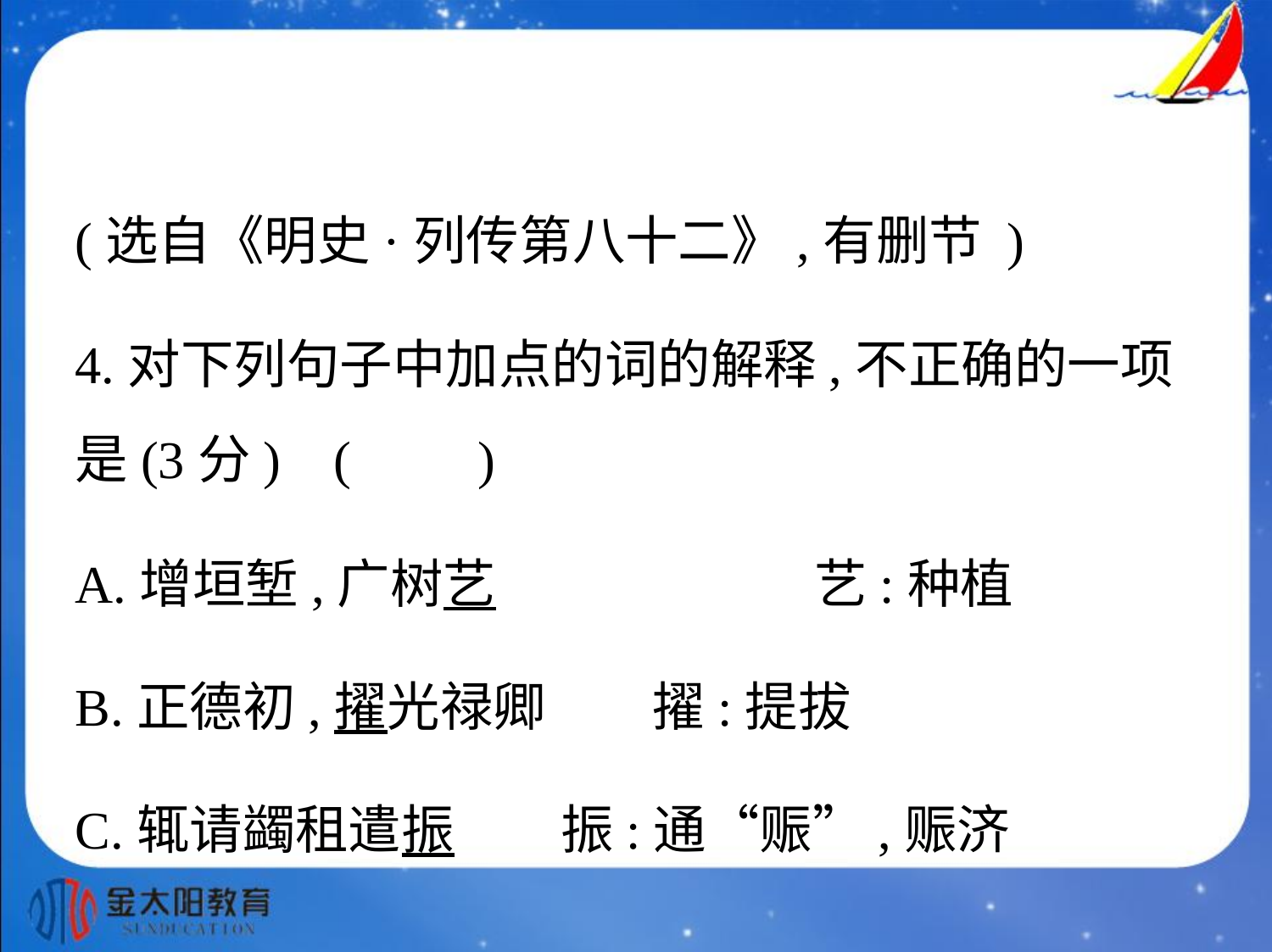

(选自《明史·列传第八十二》,有删节 )
4.对下列句子中加点的词的解释,不正确的一项
是(3分) (　    )
A.增垣堑,广树艺　　　　　　艺:种植
B.正德初,擢光禄卿　　擢:提拔
C.辄请蠲租遣振　　振:通“赈”,赈济